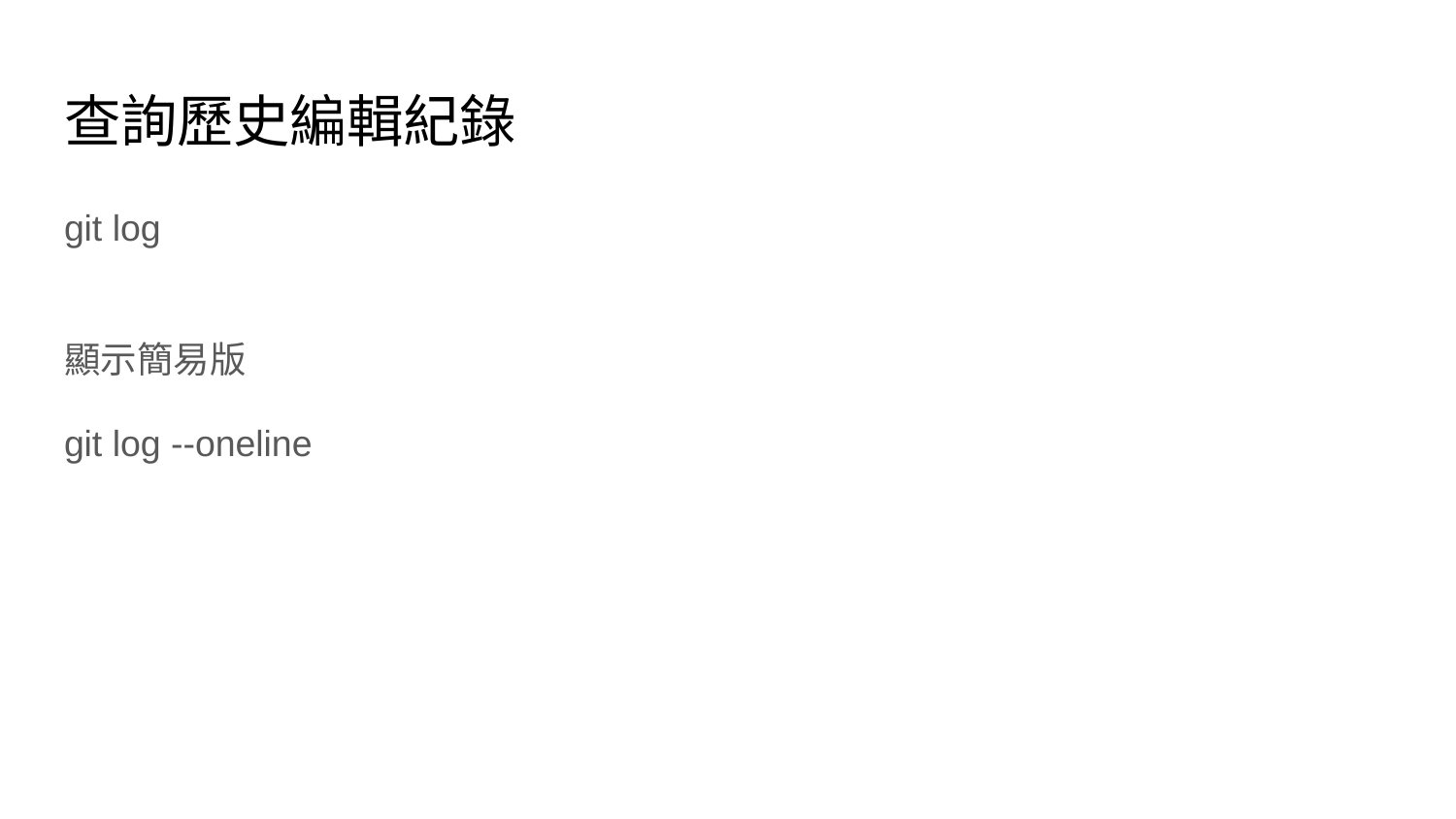

# 查詢歷史編輯紀錄
git log

顯示簡易版
git log --oneline